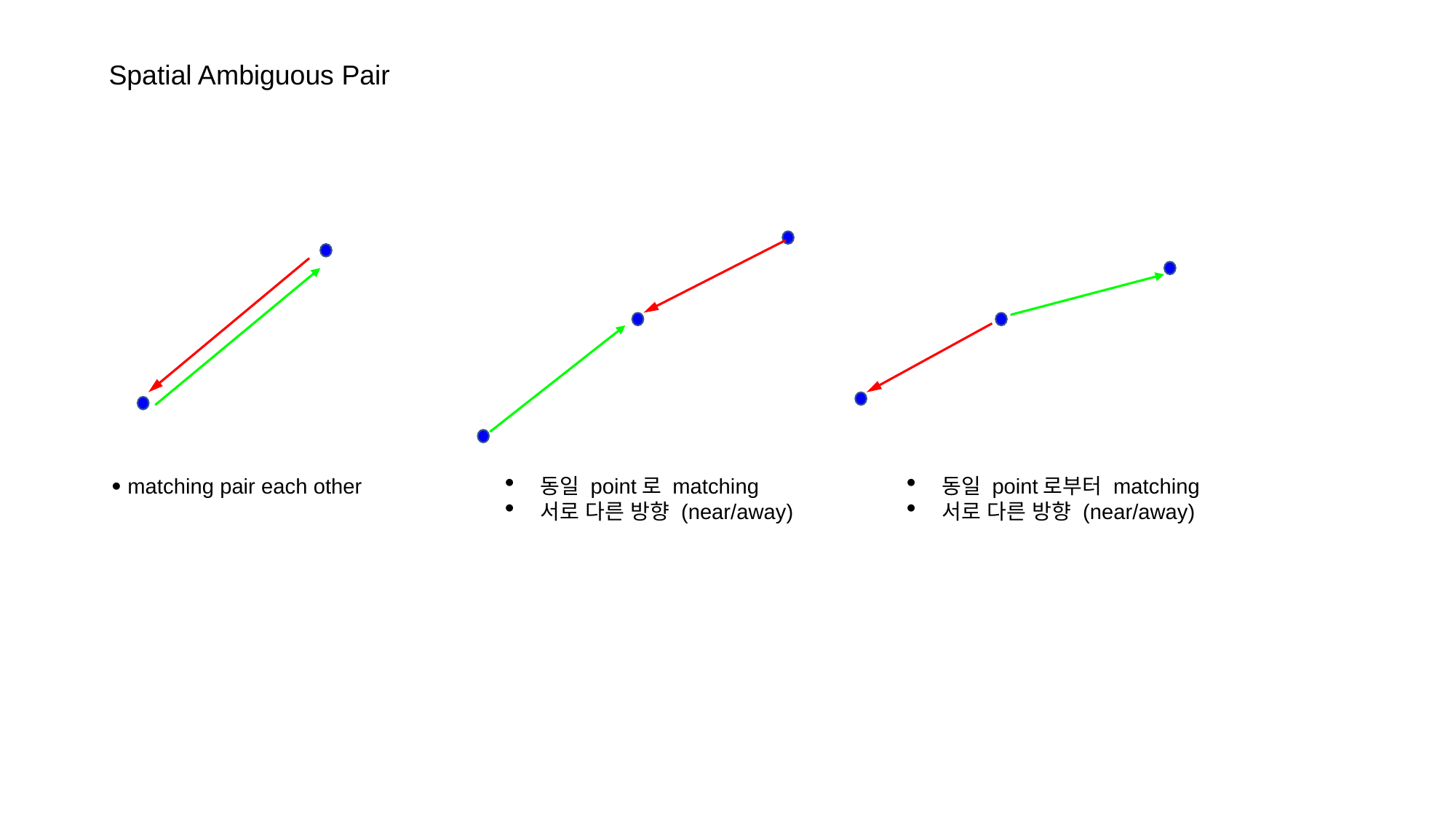

Spatial Ambiguous Pair

• matching pair each other
동일 point로 matching
서로 다른 방향 (near/away)
동일 point로부터 matching
서로 다른 방향 (near/away)